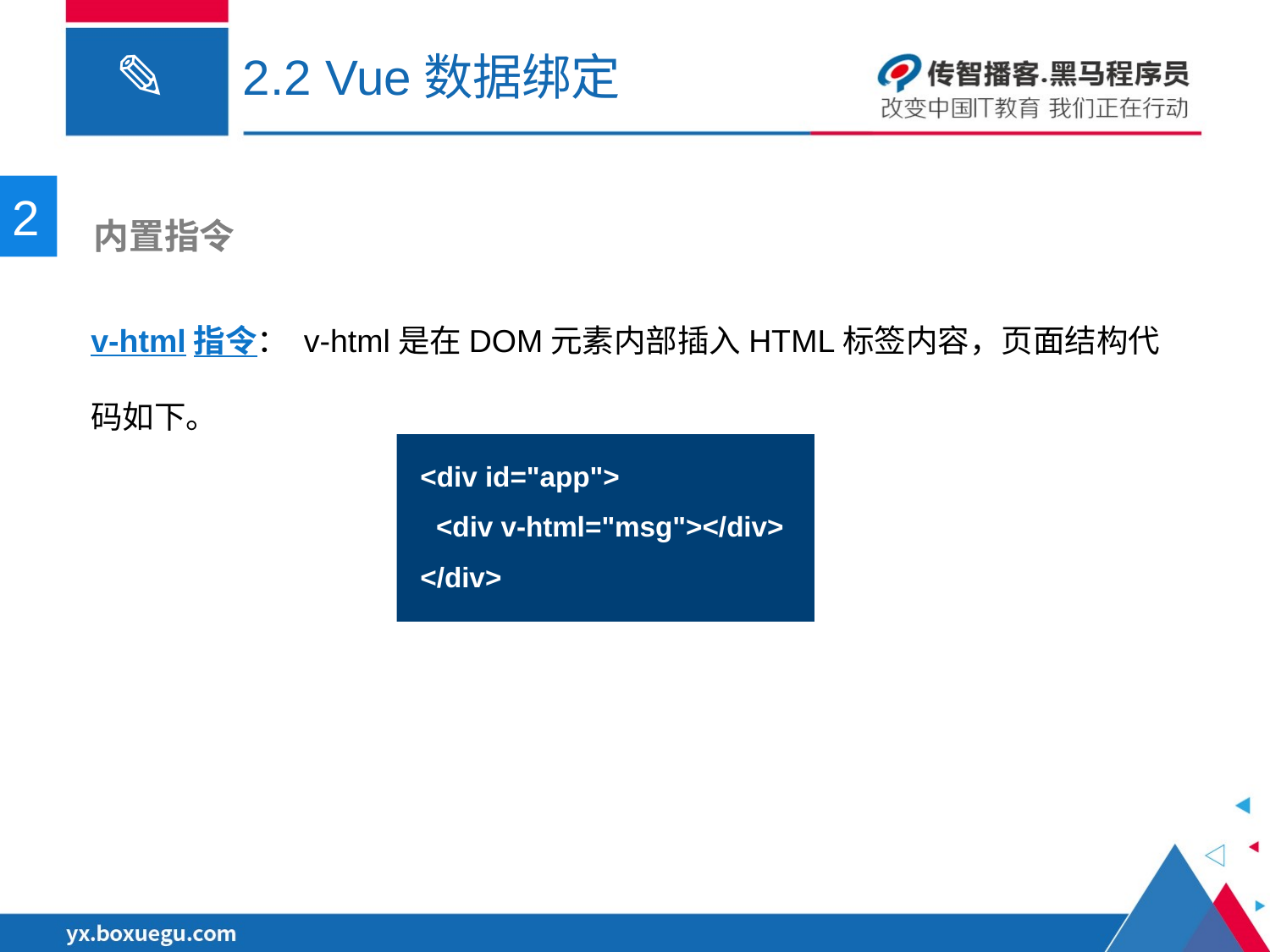

# 2.2 Vue数据绑定

2
  内置指令
v-html指令： v-html是在DOM元素内部插入HTML标签内容，页面结构代码如下。

<div id="app">
  <div v-html="msg"></div>
</div>